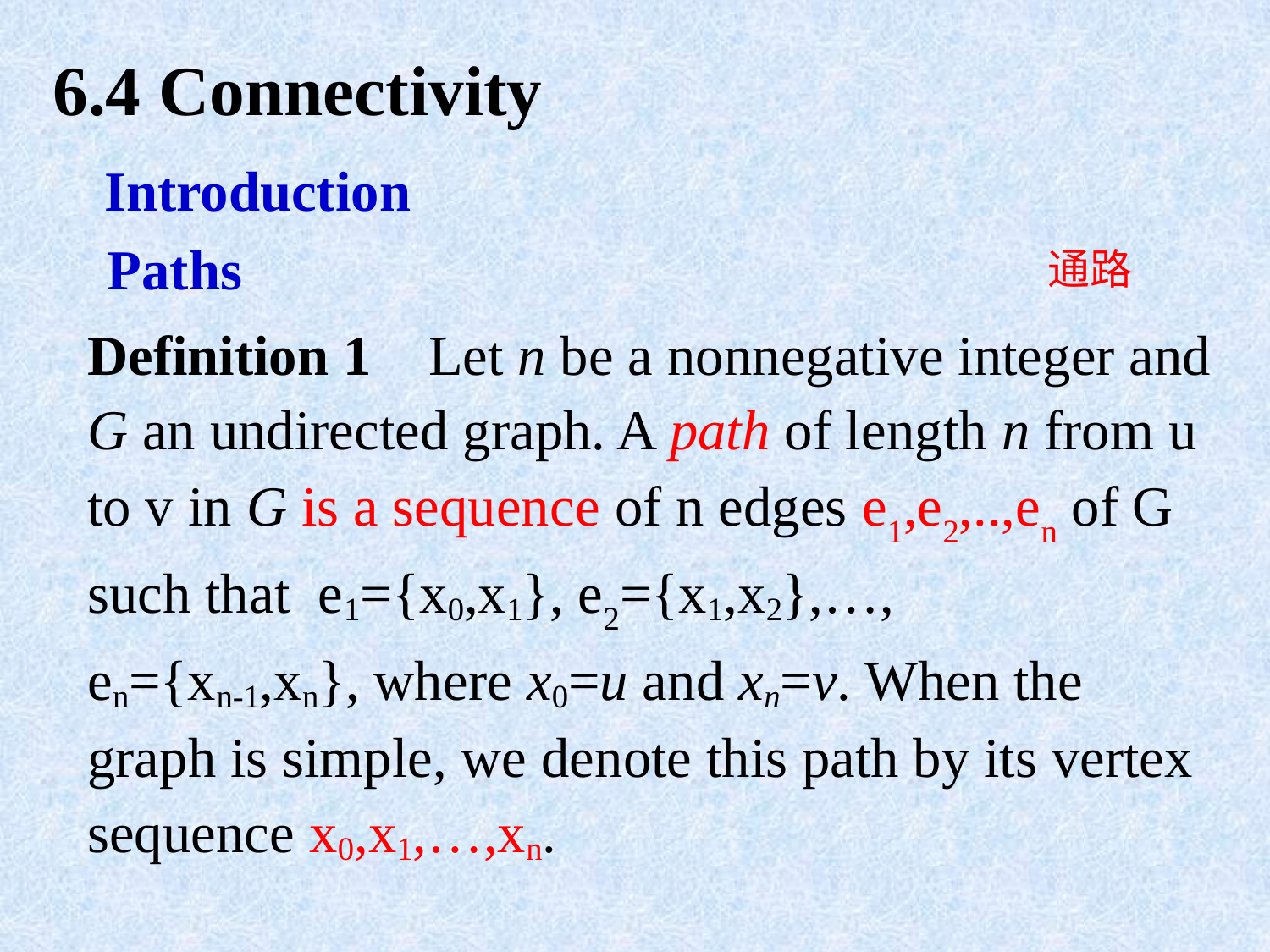

6.4 Connectivity
Introduction
Paths
通路
Definition 1    Let n be a nonnegative integer and G an undirected graph. A path of length n from u to v in G is a sequence of n edges e1,e2,..,en of G such that  e1={x0,x1}, e2={x1,x2},…,
en={xn-1,xn}, where x0=u and xn=v. When the graph is simple, we denote this path by its vertex sequence x0,x1,…,xn.